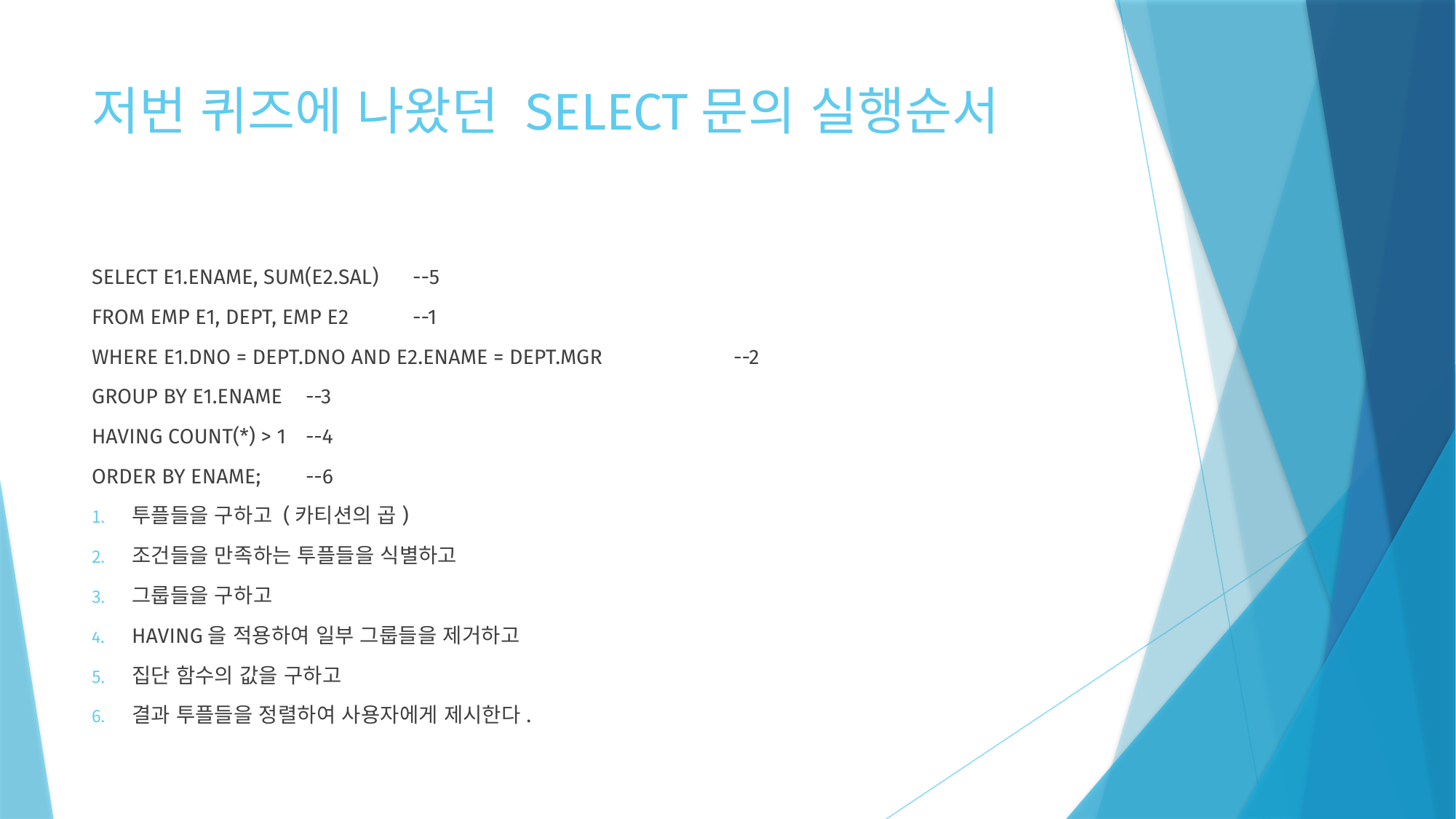

# 저번 퀴즈에 나왔던 SELECT문의 실행순서
SELECT E1.ENAME, SUM(E2.SAL)							--5
FROM EMP E1, DEPT, EMP E2								--1
WHERE E1.DNO = DEPT.DNO AND E2.ENAME = DEPT.MGR			--2
GROUP BY E1.ENAME									--3
HAVING COUNT(*) > 1									--4
ORDER BY ENAME;									--6
투플들을 구하고 (카티션의 곱)
조건들을 만족하는 투플들을 식별하고
그룹들을 구하고
HAVING을 적용하여 일부 그룹들을 제거하고
집단 함수의 값을 구하고
결과 투플들을 정렬하여 사용자에게 제시한다.